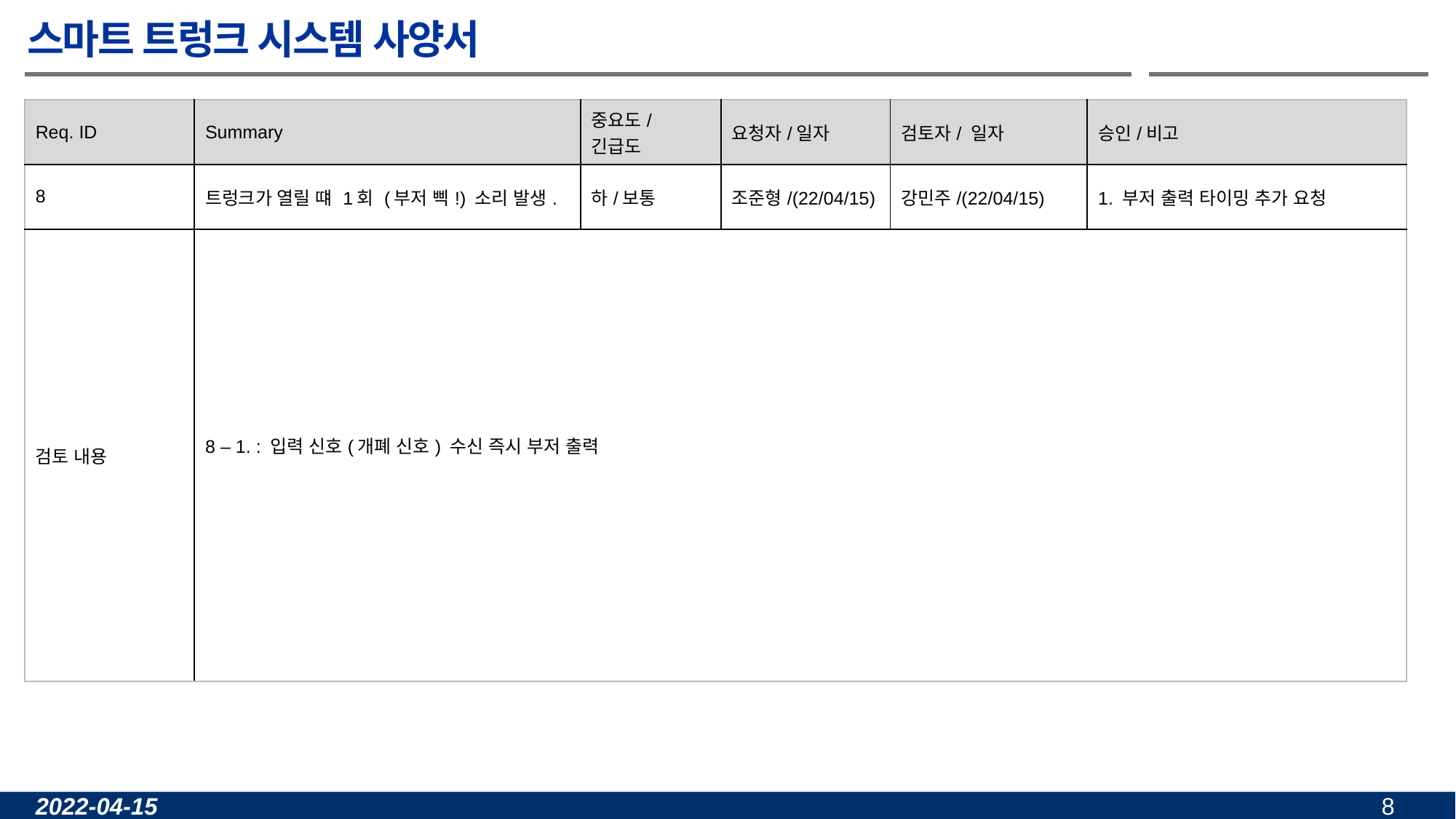

# 스마트 트렁크 시스템 사양서
| Req. ID | Summary | 중요도/ 긴급도 | 요청자/일자 | 검토자/ 일자 | 승인/비고 |
| --- | --- | --- | --- | --- | --- |
| 8 | 트렁크가 열릴 떄 1회 (부저 삑!) 소리 발생. | 하/보통 | 조준형/(22/04/15) | 강민주/(22/04/15) | 1. 부저 출력 타이밍 추가 요청 |
| 검토 내용 | 8 – 1. : 입력 신호(개폐 신호) 수신 즉시 부저 출력 |  |  |  |  |
2022-04-15
8